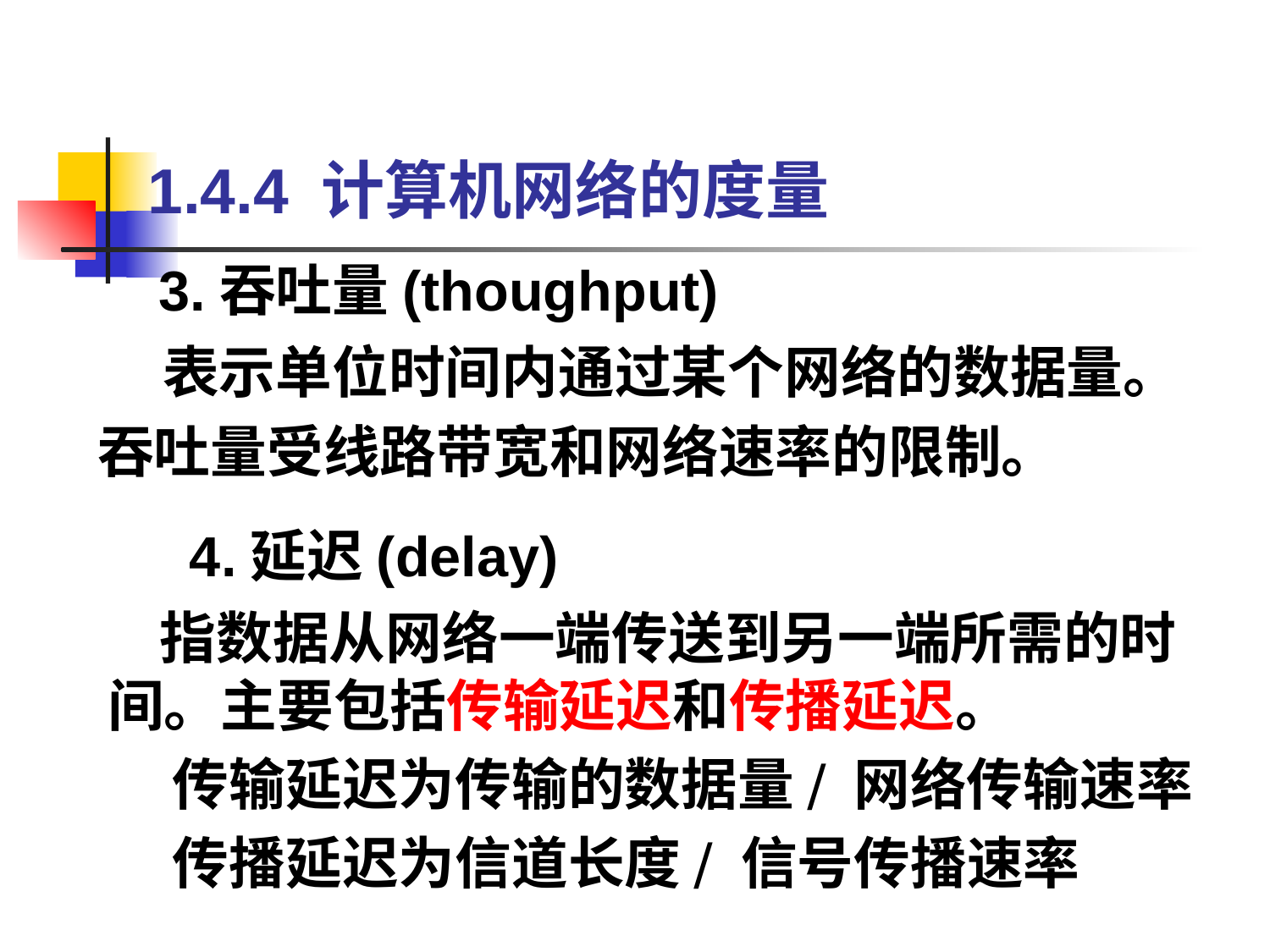

# 1.4.4 计算机网络的度量
3.吞吐量(thoughput)
    表示单位时间内通过某个网络的数据量。
吞吐量受线路带宽和网络速率的限制。
4.延迟(delay)
   指数据从网络一端传送到另一端所需的时间。主要包括传输延迟和传播延迟。
    传输延迟为传输的数据量/网络传输速率
    传播延迟为信道长度/信号传播速率